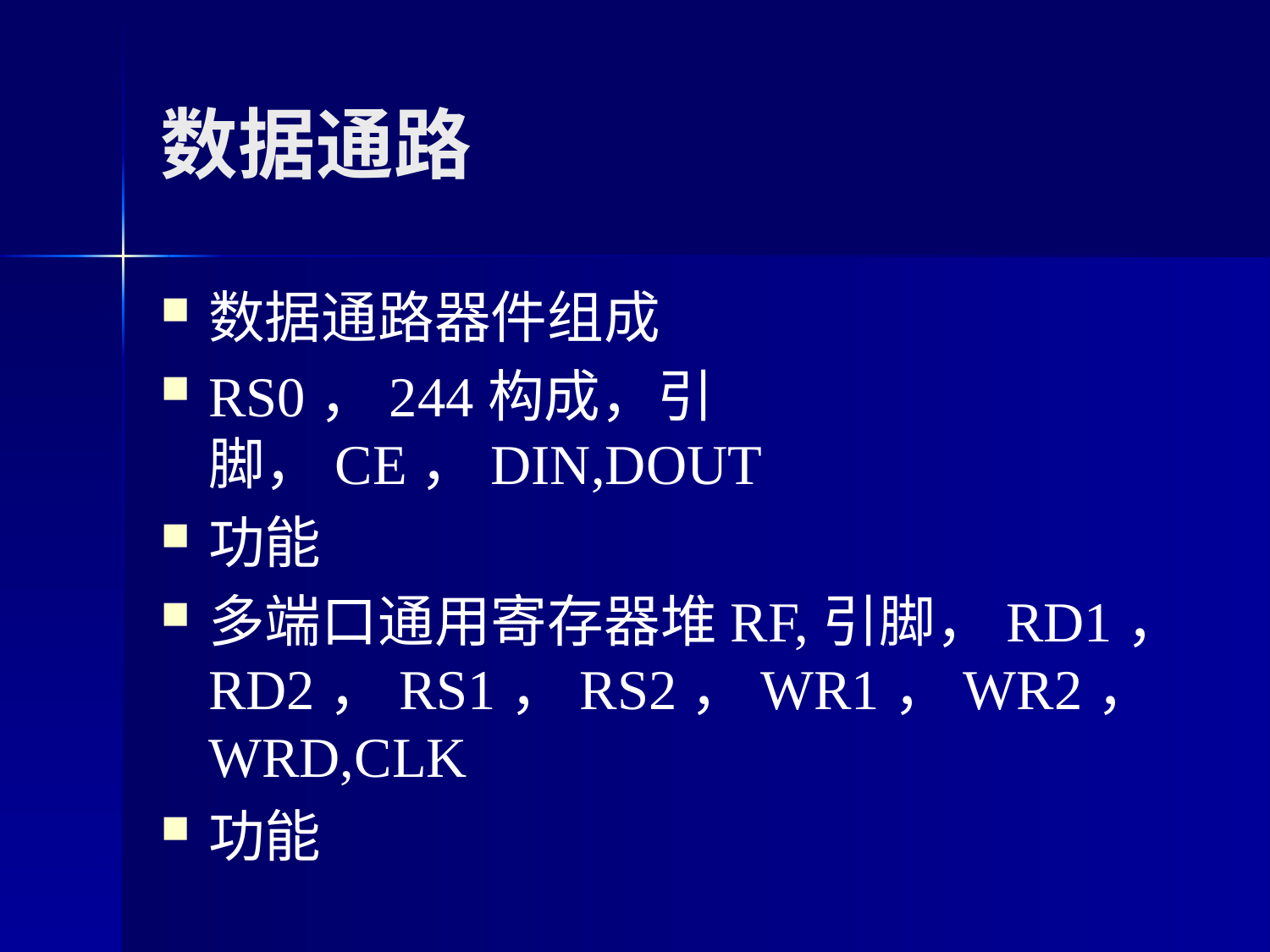

# 数据通路
数据通路器件组成
RS0，244构成，引脚，CE，DIN,DOUT
功能
多端口通用寄存器堆RF,引脚，RD1，RD2，RS1，RS2，WR1，WR2，WRD,CLK
功能